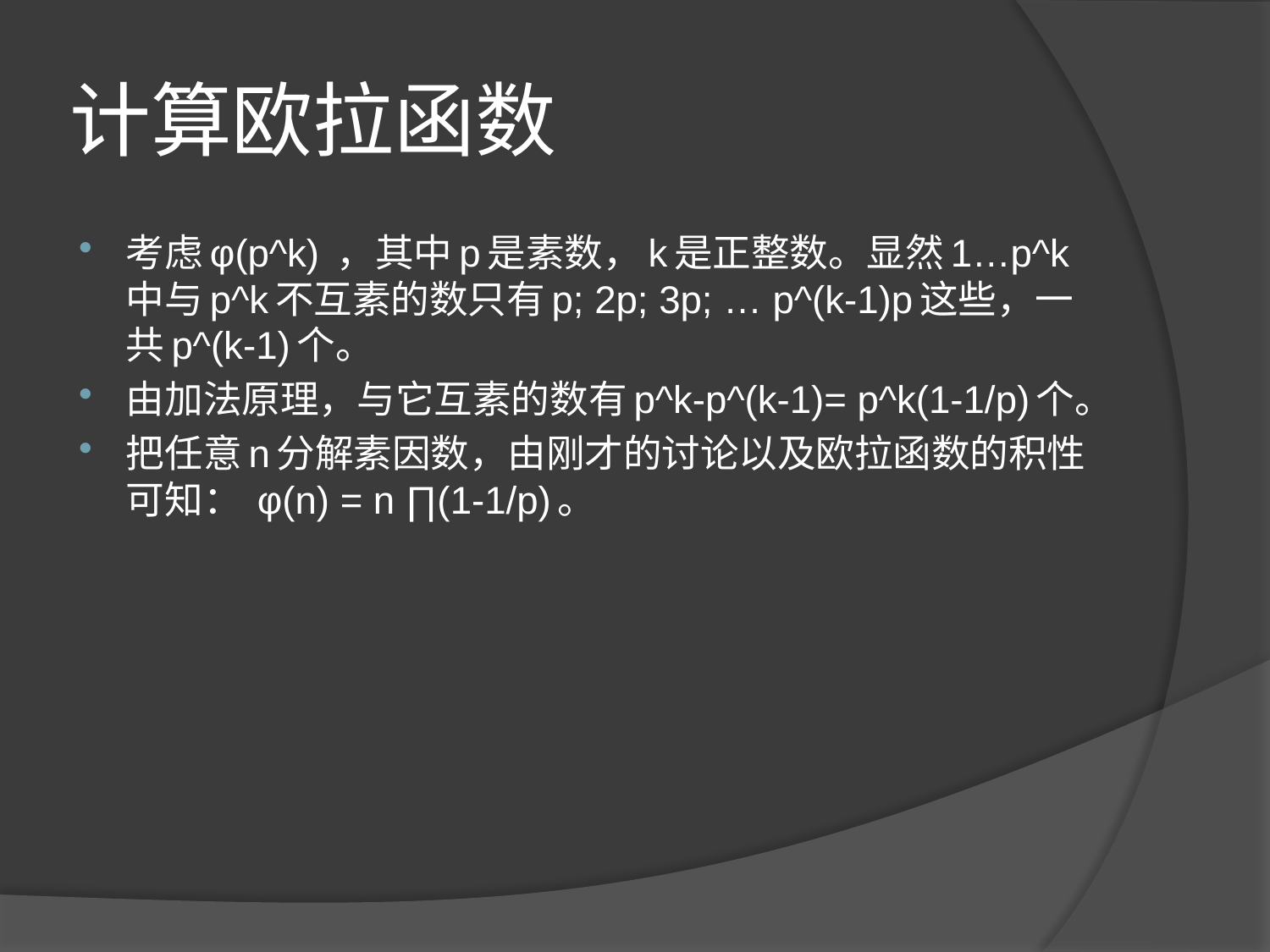

# 计算欧拉函数
考虑φ(p^k) ，其中p是素数，k是正整数。显然1…p^k中与p^k不互素的数只有p; 2p; 3p; … p^(k-1)p这些，一共p^(k-1)个。
由加法原理，与它互素的数有p^k-p^(k-1)= p^k(1-1/p)个。
把任意n分解素因数，由刚才的讨论以及欧拉函数的积性可知： φ(n) = n ∏(1-1/p)。